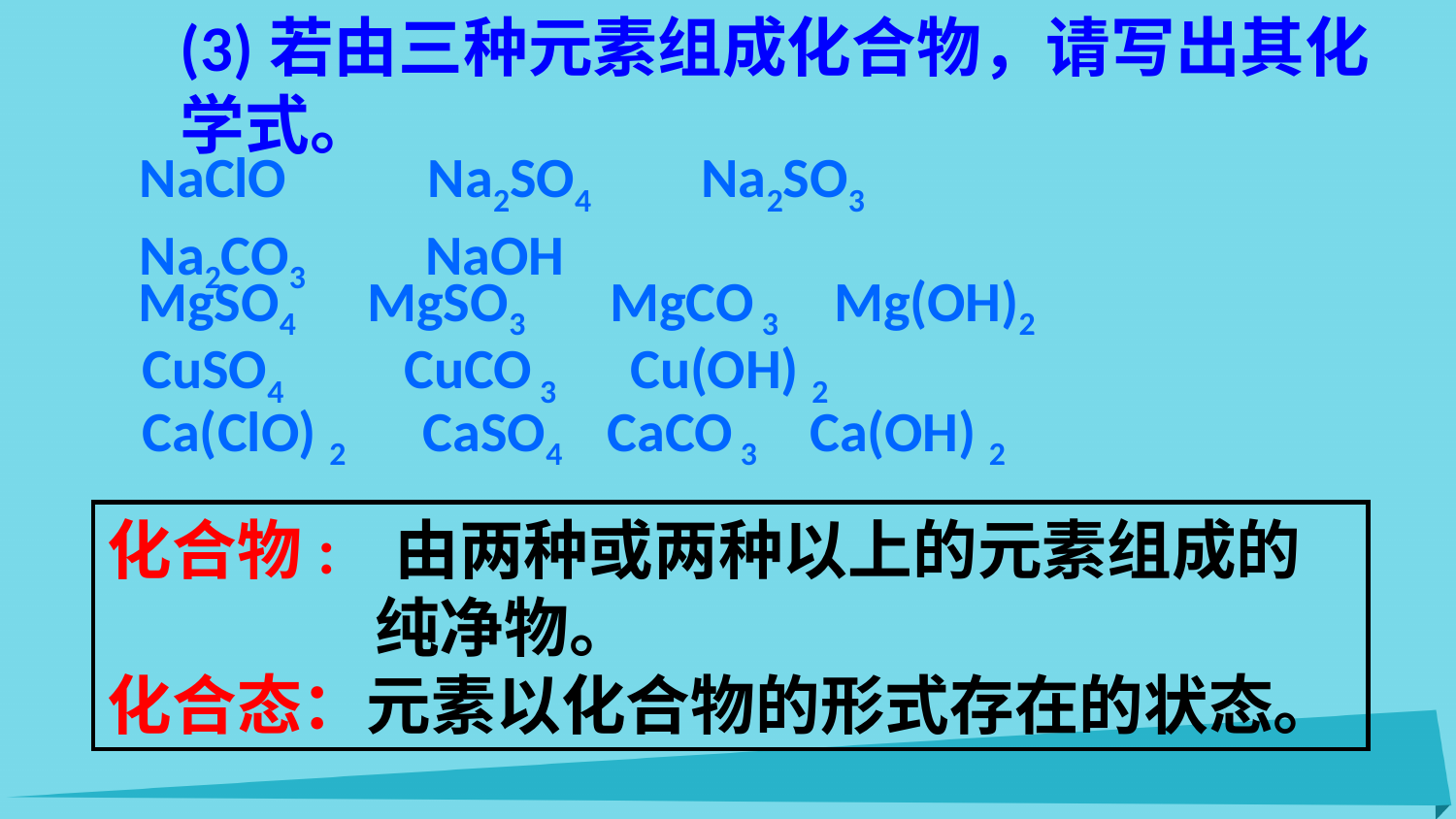

(3)若由三种元素组成化合物，请写出其化学式。
NaClO           Na2SO4         Na2SO3
Na2CO3           NaOH
MgSO4      MgSO3       MgCO 3      Mg(OH)2
CuSO4                CuCO 3       Cu(OH) 2
Ca(ClO) 2      CaSO4      CaCO 3       Ca(OH) 2
化合物:   由两种或两种以上的元素组成的
                 纯净物。
化合态：元素以化合物的形式存在的状态。